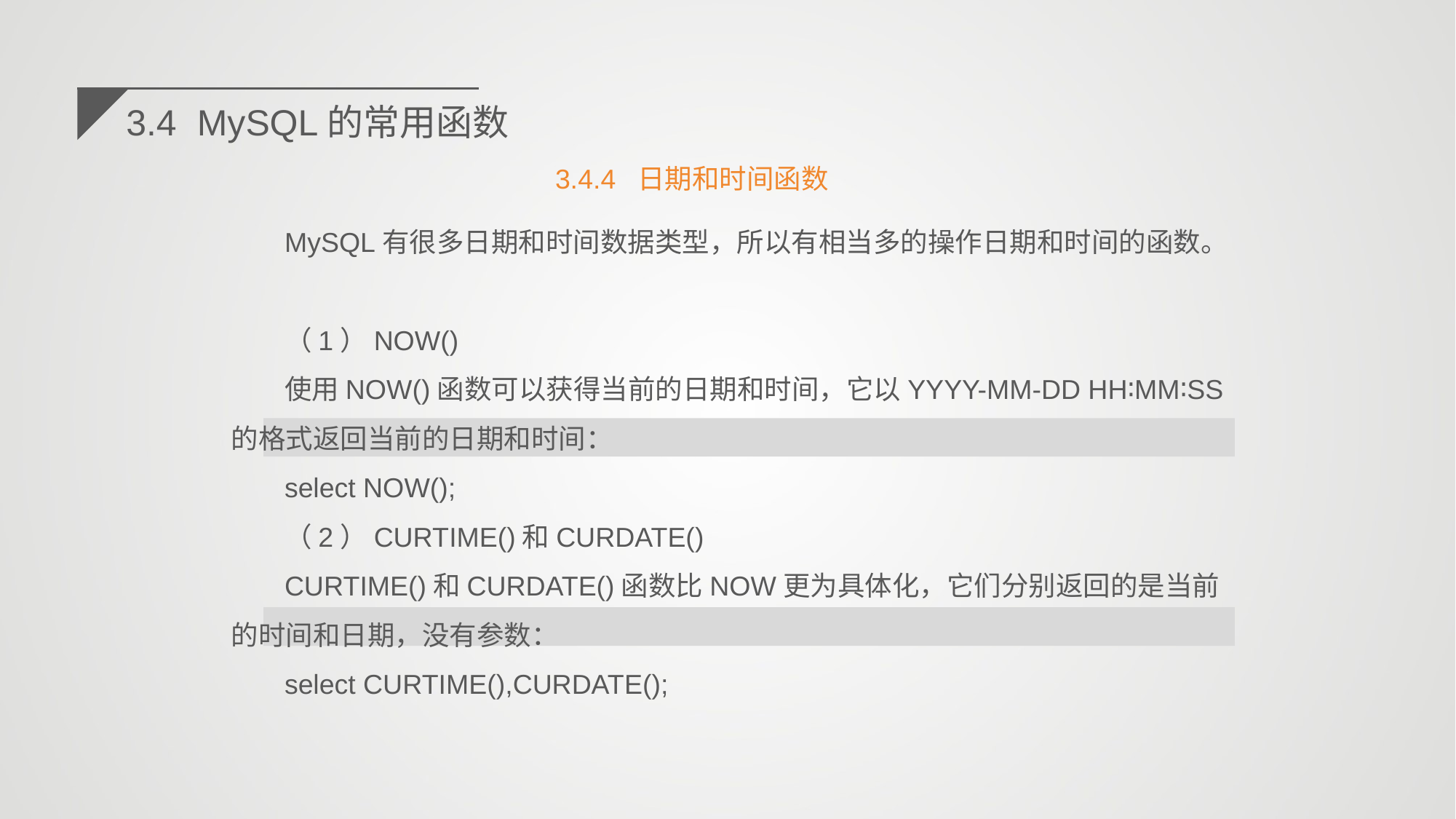

3.4  MySQL的常用函数

3.4.4  日期和时间函数
MySQL有很多日期和时间数据类型，所以有相当多的操作日期和时间的函数。
（1）NOW()
使用NOW()函数可以获得当前的日期和时间，它以YYYY-MM-DD HH∶MM∶SS的格式返回当前的日期和时间：
select NOW();
（2）CURTIME()和CURDATE()
CURTIME()和CURDATE()函数比NOW更为具体化，它们分别返回的是当前的时间和日期，没有参数：
select CURTIME(),CURDATE();